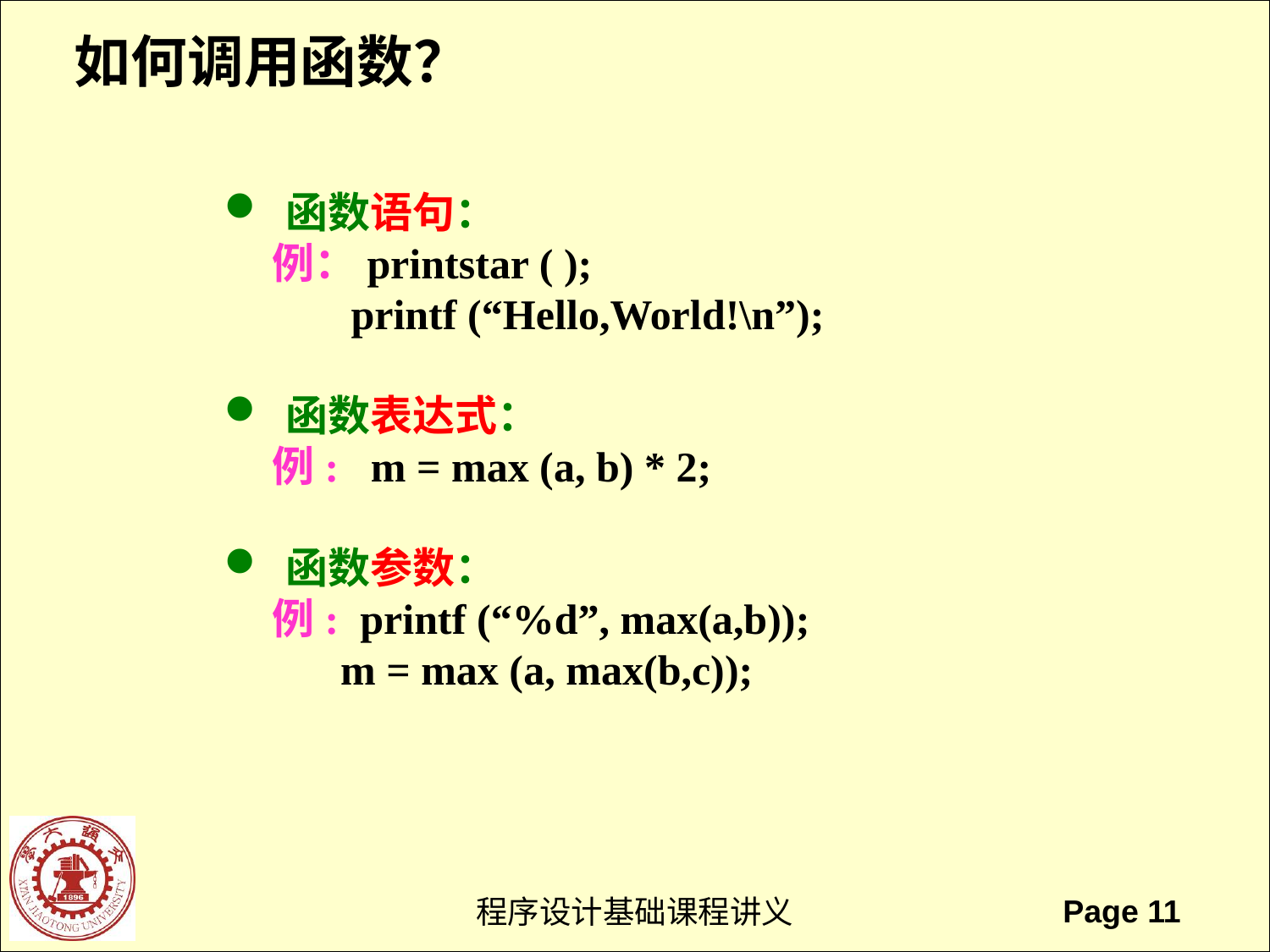

如何调用函数？
 函数语句：
    例：printstar ( );
            printf (“Hello,World!\n”);

 函数表达式：
    例:   m = max (a, b) * 2;

 函数参数：
    例:  printf (“%d”, max(a,b));
           m = max (a, max(b,c));